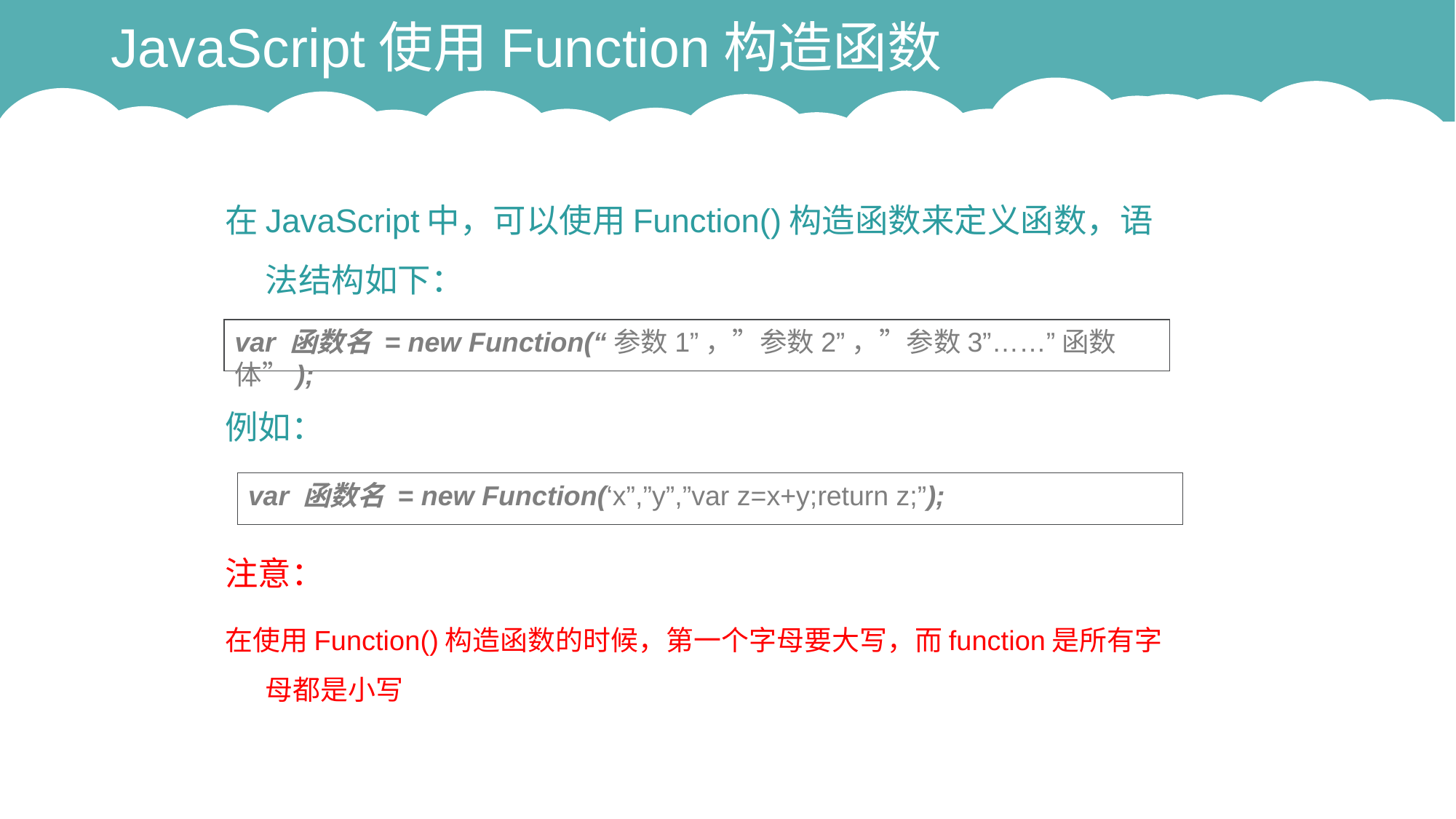

# JavaScript使用Function构造函数
在JavaScript中，可以使用Function()构造函数来定义函数，语法结构如下：

例如：

注意：
在使用Function()构造函数的时候，第一个字母要大写，而function是所有字母都是小写

var 函数名 = new Function(“参数1”，”参数2”，”参数3”……”函数体”);
var 函数名 = new Function(‘x”,”y”,”var z=x+y;return z;”);